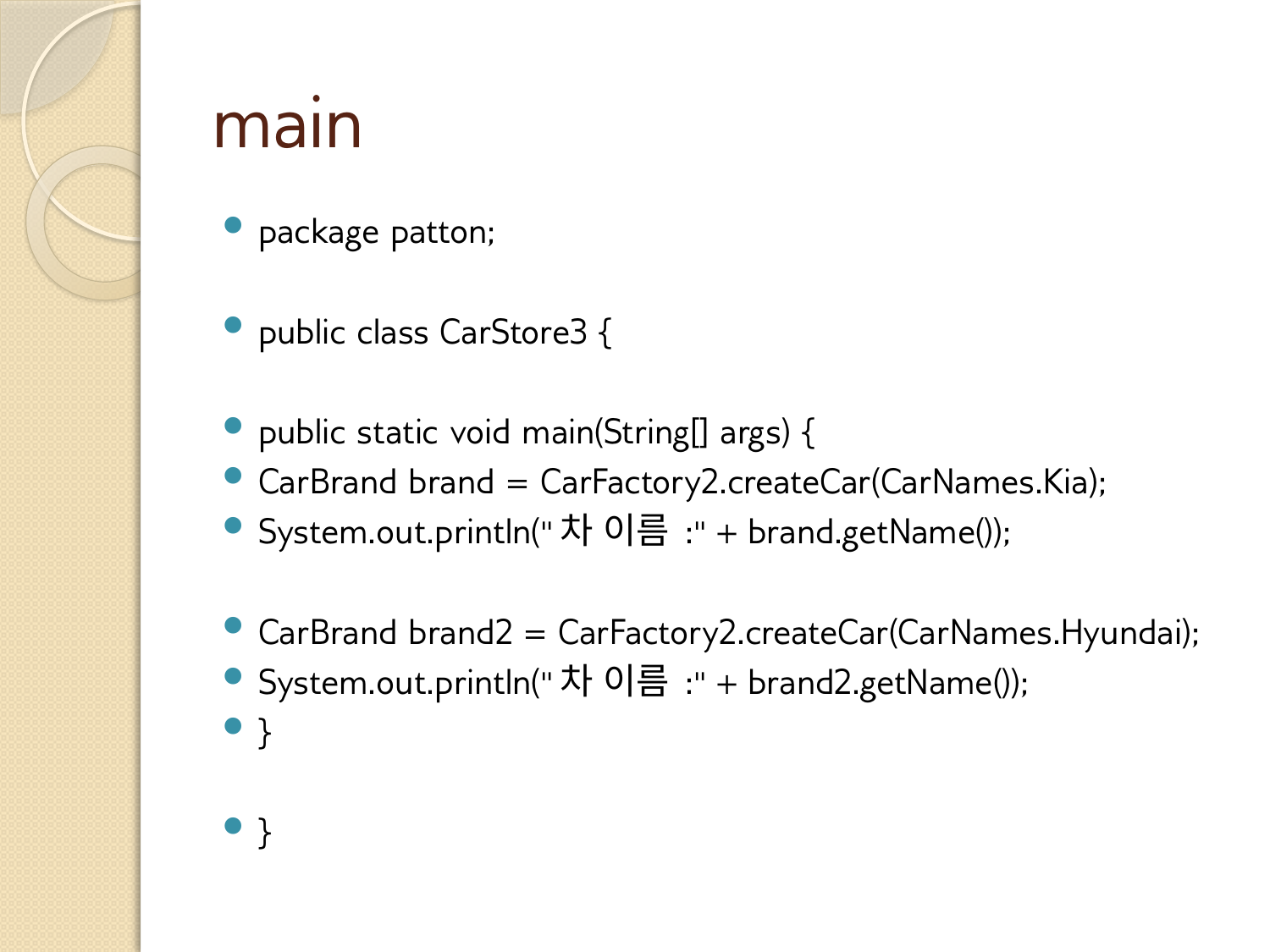

# main
package patton;

public class CarStore3 {

public static void main(String[] args) {
CarBrand brand = CarFactory2.createCar(CarNames.Kia);
System.out.println("차 이름 :" + brand.getName());

CarBrand brand2 = CarFactory2.createCar(CarNames.Hyundai);
System.out.println("차 이름 :" + brand2.getName());
}

}